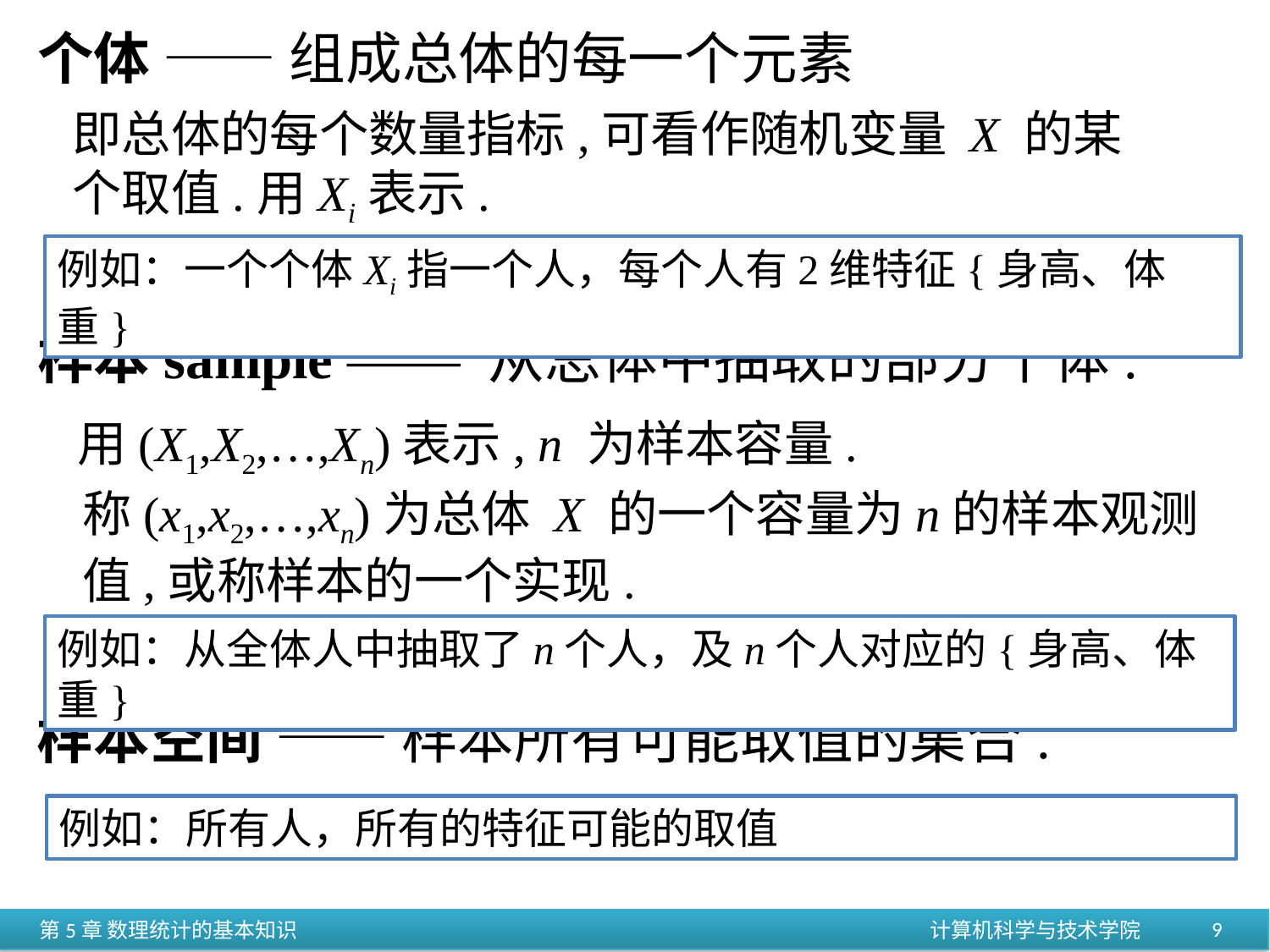

个体 —— 组成总体的每一个元素

即总体的每个数量指标,可看作随机变量 X 的某个取值.用Xi表示.
例如：一个个体Xi指一个人，每个人有2维特征{身高、体重}
样本sample —— 从总体中抽取的部分个体.
用(X1,X2,…,Xn)表示, n 为样本容量.
称(x1,x2,…,xn)为总体 X 的一个容量为n的样本观测值,或称样本的一个实现.
例如：从全体人中抽取了n个人，及n个人对应的{身高、体重}
样本空间 —— 样本所有可能取值的集合.
例如：所有人，所有的特征可能的取值